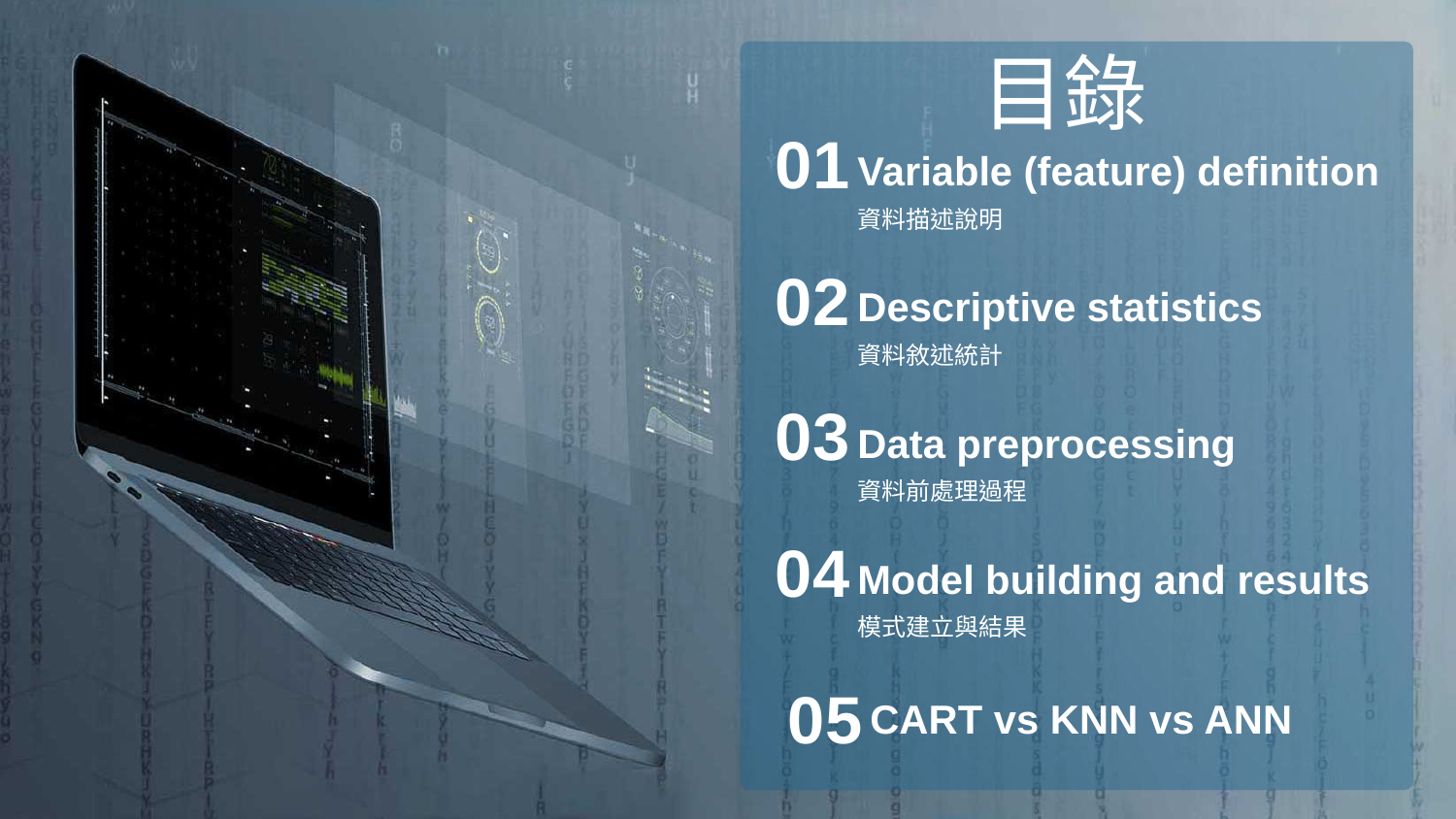

目錄

01
Variable (feature) definition
資料描述說明
02
Descriptive statistics
資料敘述統計
03
Data preprocessing
資料前處理過程
04
Model building and results
模式建立與結果
05
CART vs KNN vs ANN